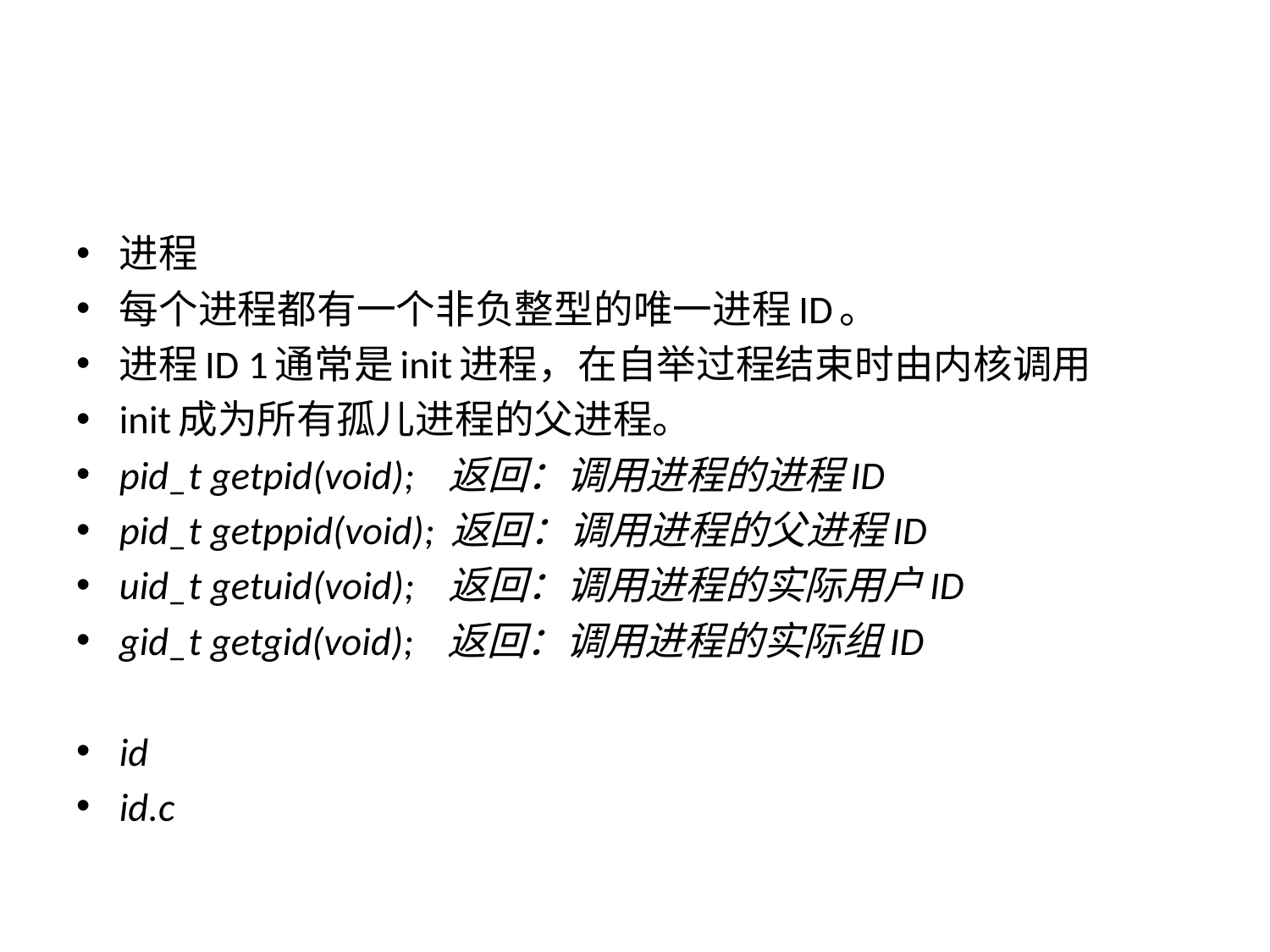

#
进程
每个进程都有一个非负整型的唯一进程ID。
进程ID 1通常是init进程，在自举过程结束时由内核调用
init成为所有孤儿进程的父进程。
pid_t getpid(void);   返回：调用进程的进程ID
pid_t getppid(void); 返回：调用进程的父进程ID
uid_t getuid(void);   返回：调用进程的实际用户ID
gid_t getgid(void);   返回：调用进程的实际组ID

id
id.c